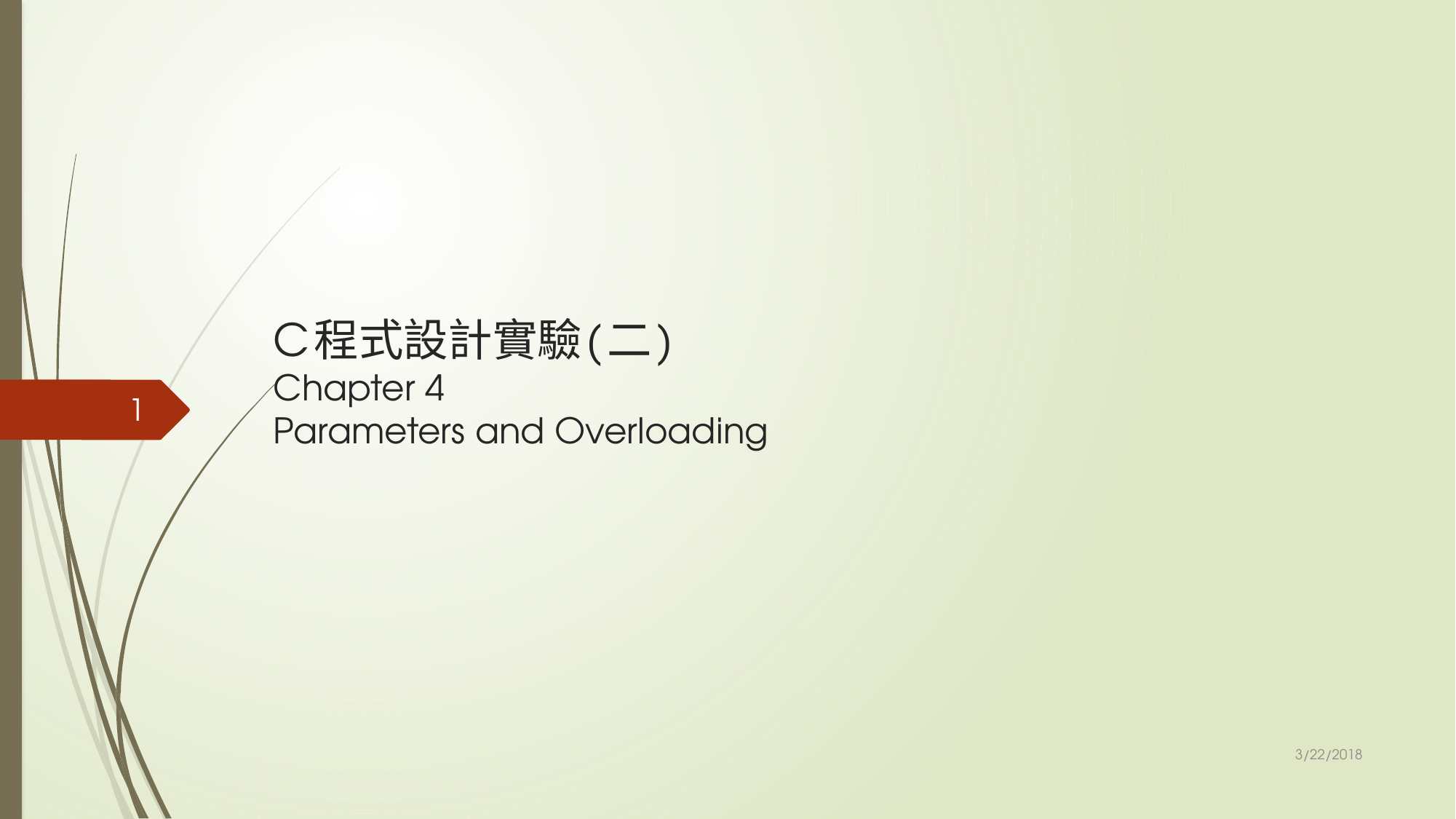

# C程式設計實驗(二) Chapter 4 Parameters and Overloading
1
3/22/2018